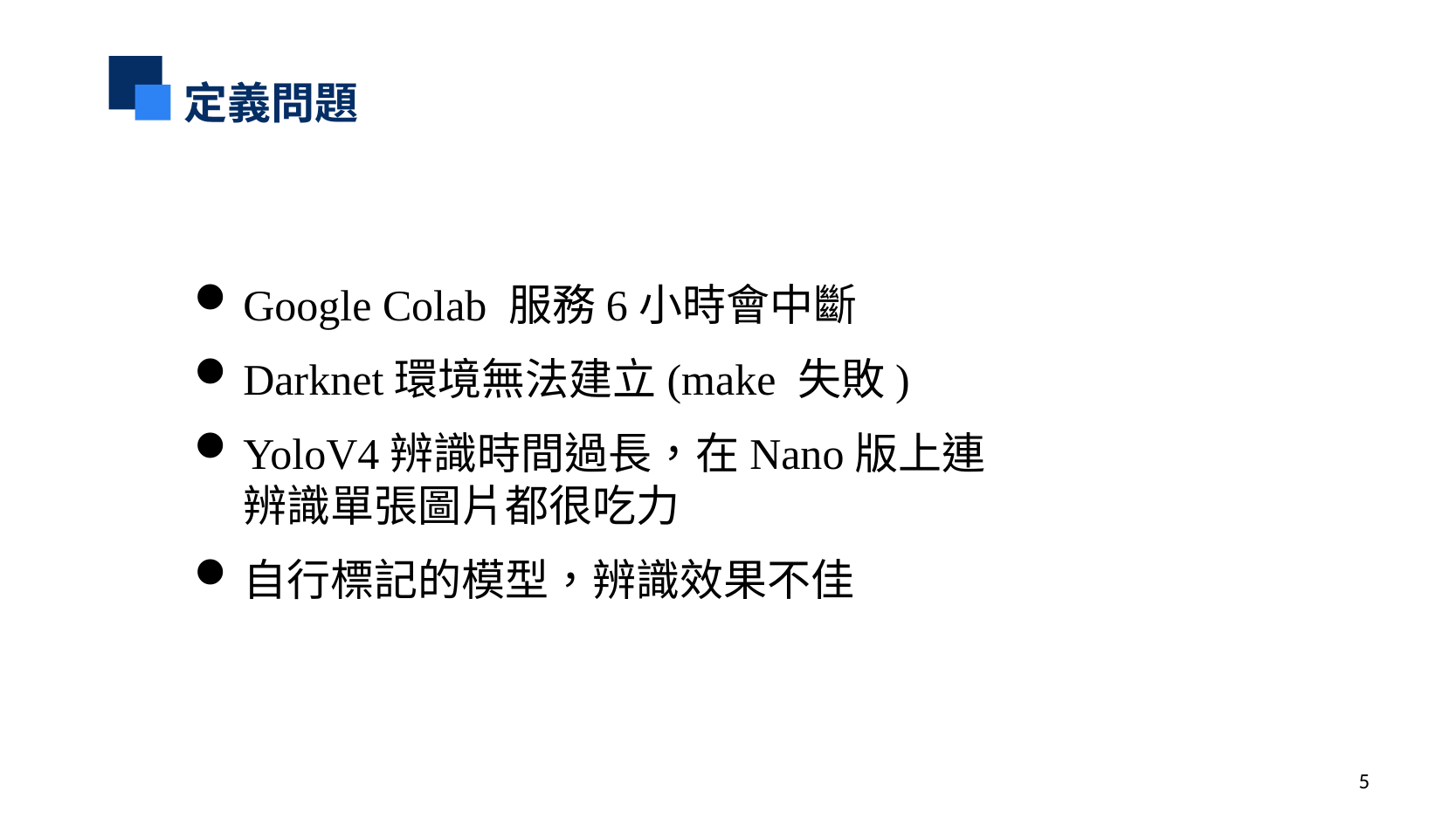

定義問題

Google Colab 服務6小時會中斷
Darknet環境無法建立(make 失敗)
YoloV4辨識時間過長，在Nano版上連辨識單張圖片都很吃力
自行標記的模型，辨識效果不佳
5